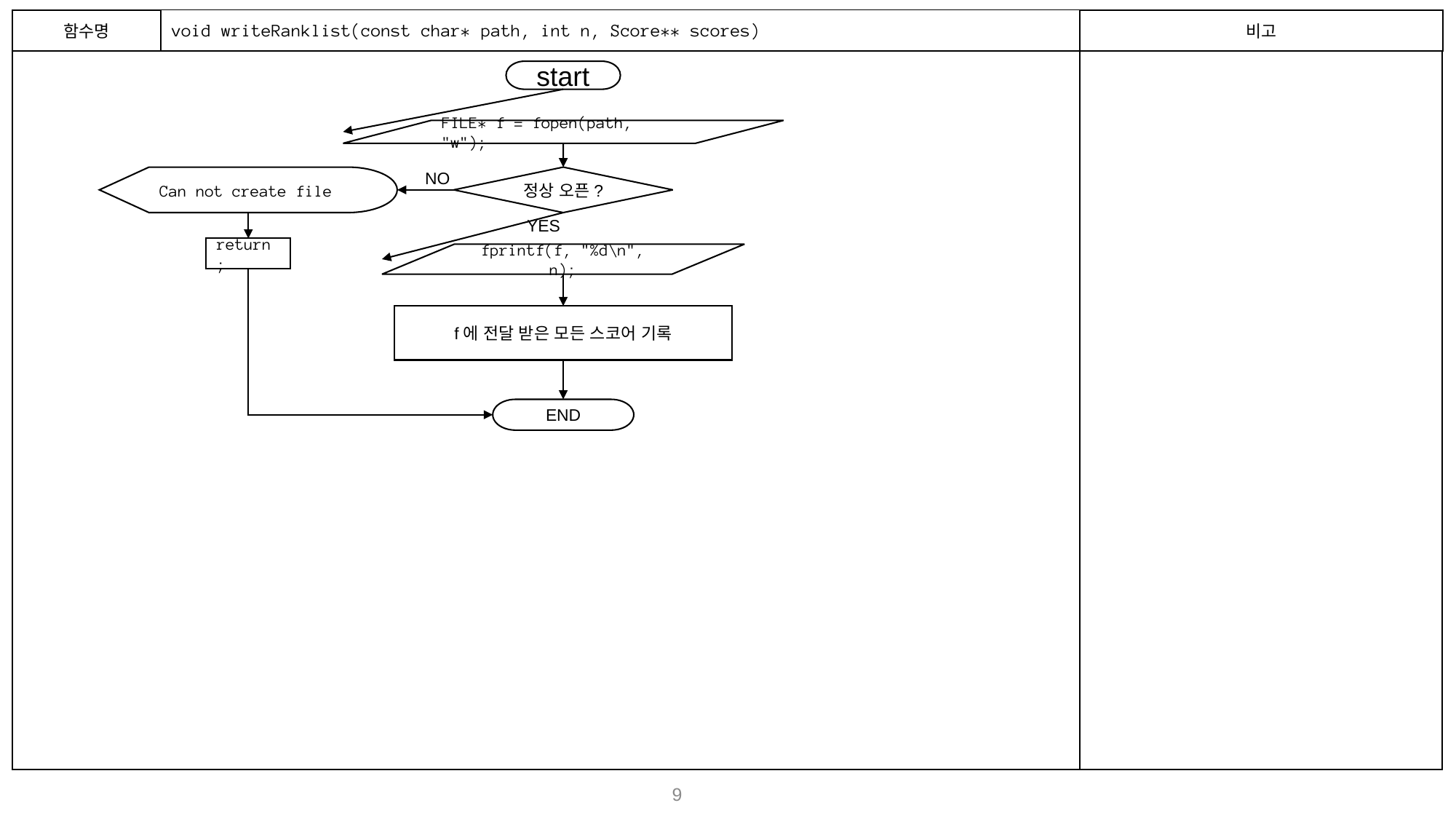

함수명
# void writeRanklist(const char* path, int n, Score** scores)
비고

start
FILE* f = fopen(path, "w");
NO
Can not create file
정상 오픈?
YES
return;
fprintf(f, "%d\n", n);
f에 전달 받은 모든 스코어 기록
END
9